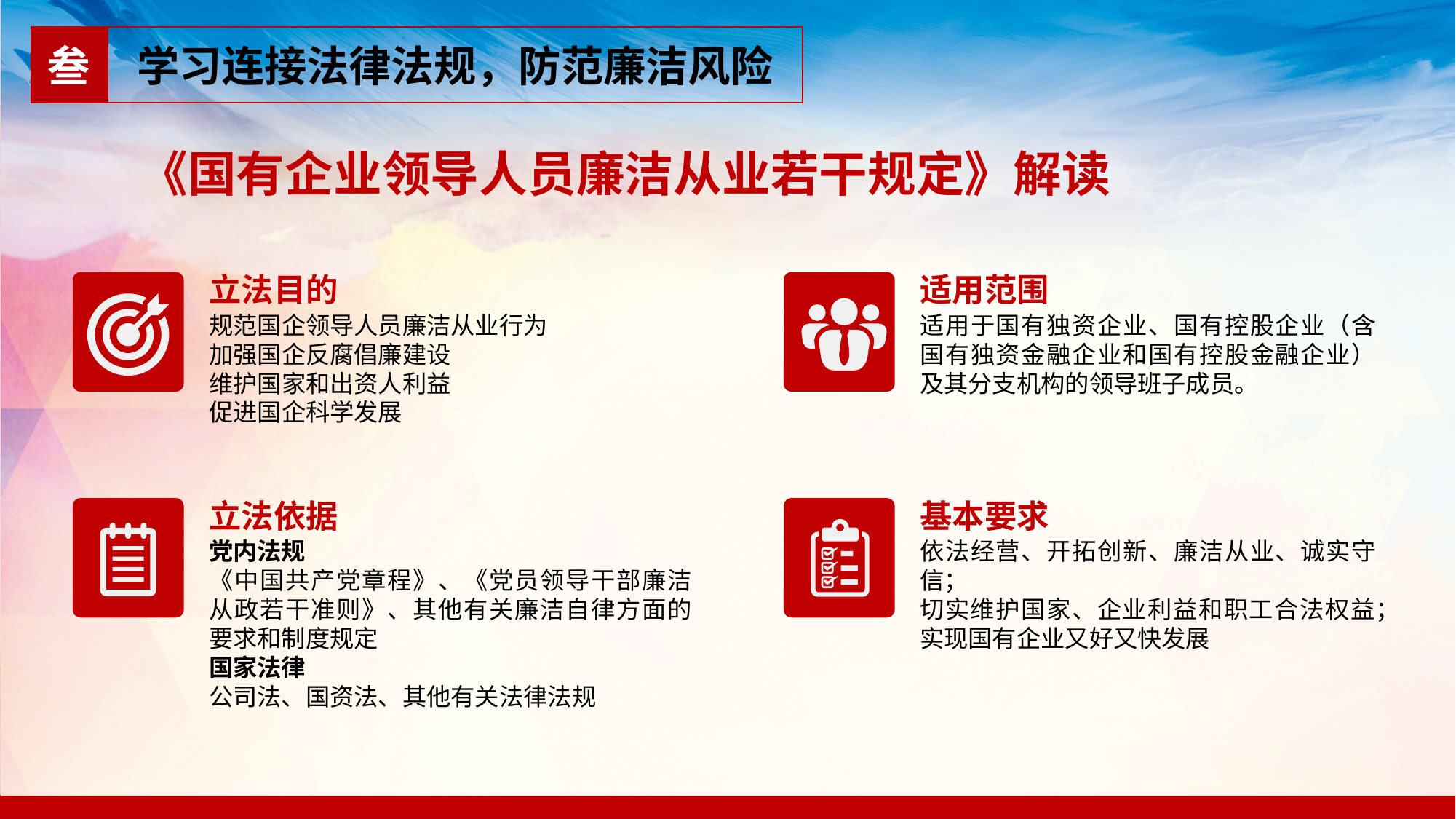

学习连接法律法规，防范廉洁风险
叁
《国有企业领导人员廉洁从业若干规定》解读
立法目的
适用范围

适用于国有独资企业、国有控股企业（含国有独资金融企业和国有控股金融企业）及其分支机构的领导班子成员。
规范国企领导人员廉洁从业行为
加强国企反腐倡廉建设
维护国家和出资人利益
促进国企科学发展
立法依据
基本要求

党内法规
《中国共产党章程》、《党员领导干部廉洁从政若干准则》、其他有关廉洁自律方面的要求和制度规定
国家法律
公司法、国资法、其他有关法律法规
依法经营、开拓创新、廉洁从业、诚实守信；
切实维护国家、企业利益和职工合法权益；
实现国有企业又好又快发展